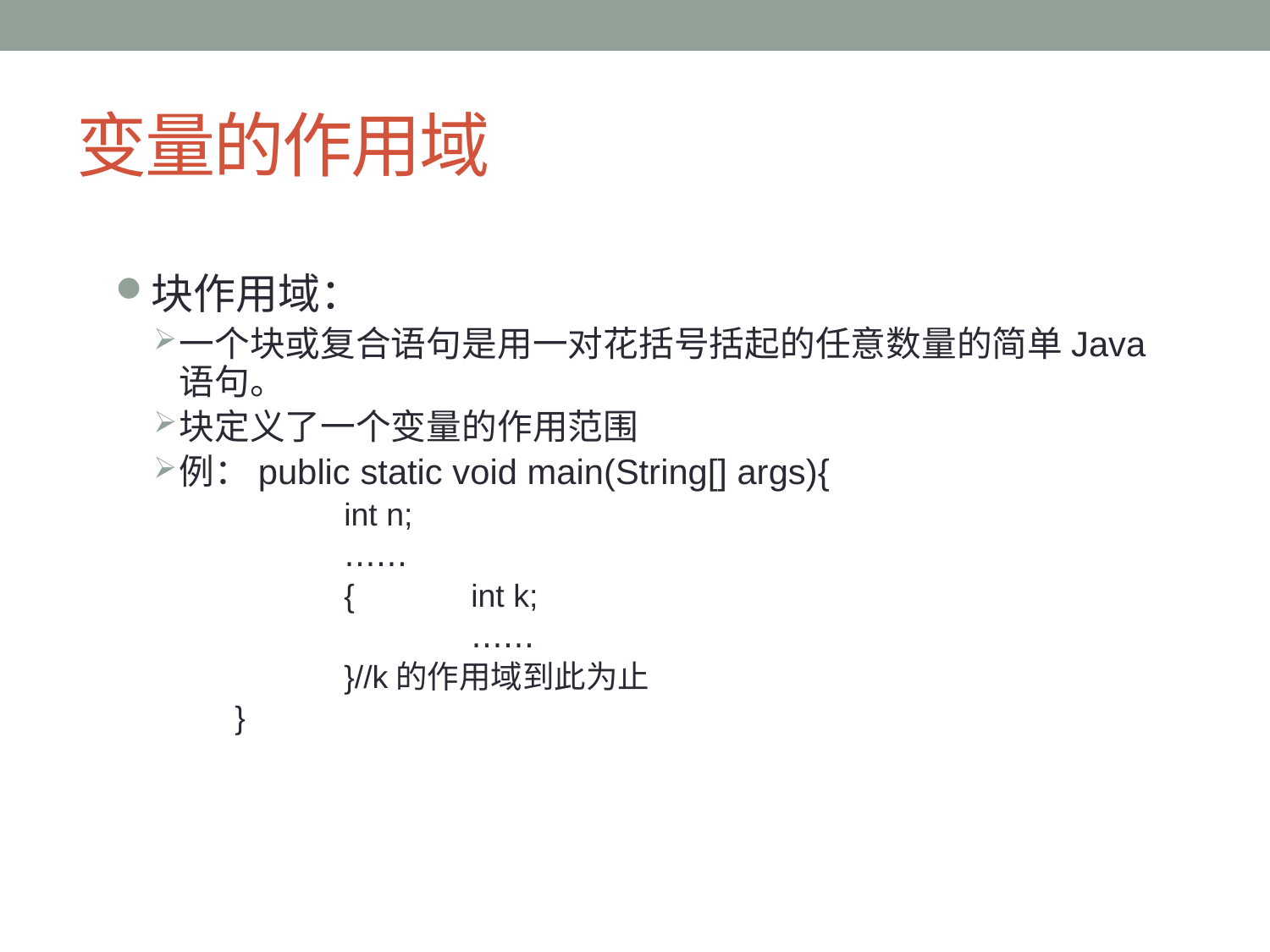

# 变量的作用域
块作用域：
一个块或复合语句是用一对花括号括起的任意数量的简单Java语句。
块定义了一个变量的作用范围
例：public static void main(String[] args){
		int n;
		……
		{	int k;
			……
		}//k的作用域到此为止
	  }